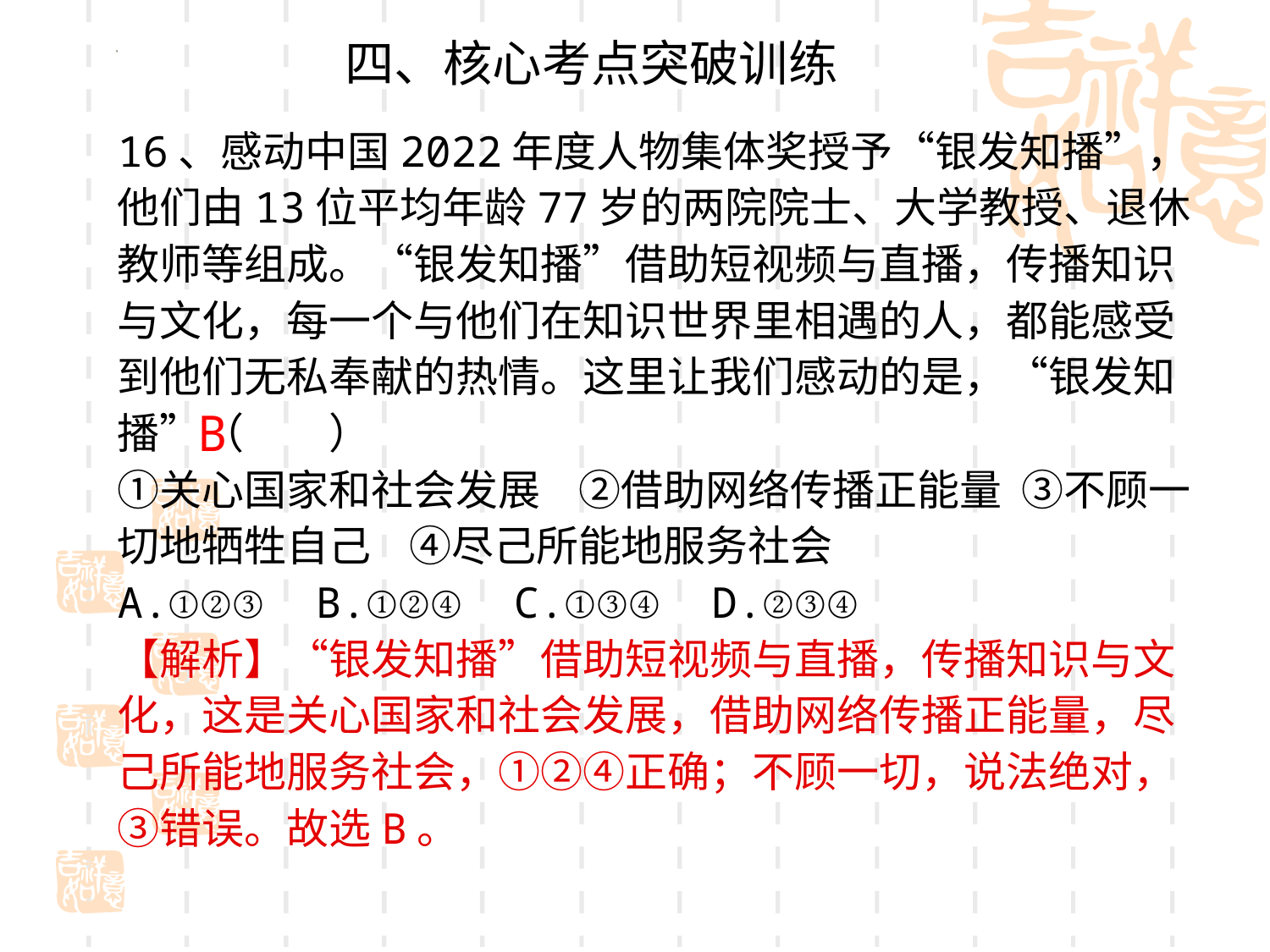

四、核心考点突破训练
16、感动中国2022年度人物集体奖授予“银发知播”，他们由13位平均年龄77岁的两院院士、大学教授、退休教师等组成。“银发知播”借助短视频与直播，传播知识与文化，每一个与他们在知识世界里相遇的人，都能感受到他们无私奉献的热情。这里让我们感动的是，“银发知播”（　　）          
①关心国家和社会发展    ②借助网络传播正能量  ③不顾一切地牺牲自己    ④尽己所能地服务社会          
A.①②③  B.①②④  C.①③④  D.②③④
【解析】“银发知播”借助短视频与直播，传播知识与文化，这是关心国家和社会发展，借助网络传播正能量，尽己所能地服务社会，①②④正确；不顾一切，说法绝对，③错误。故选B。
B